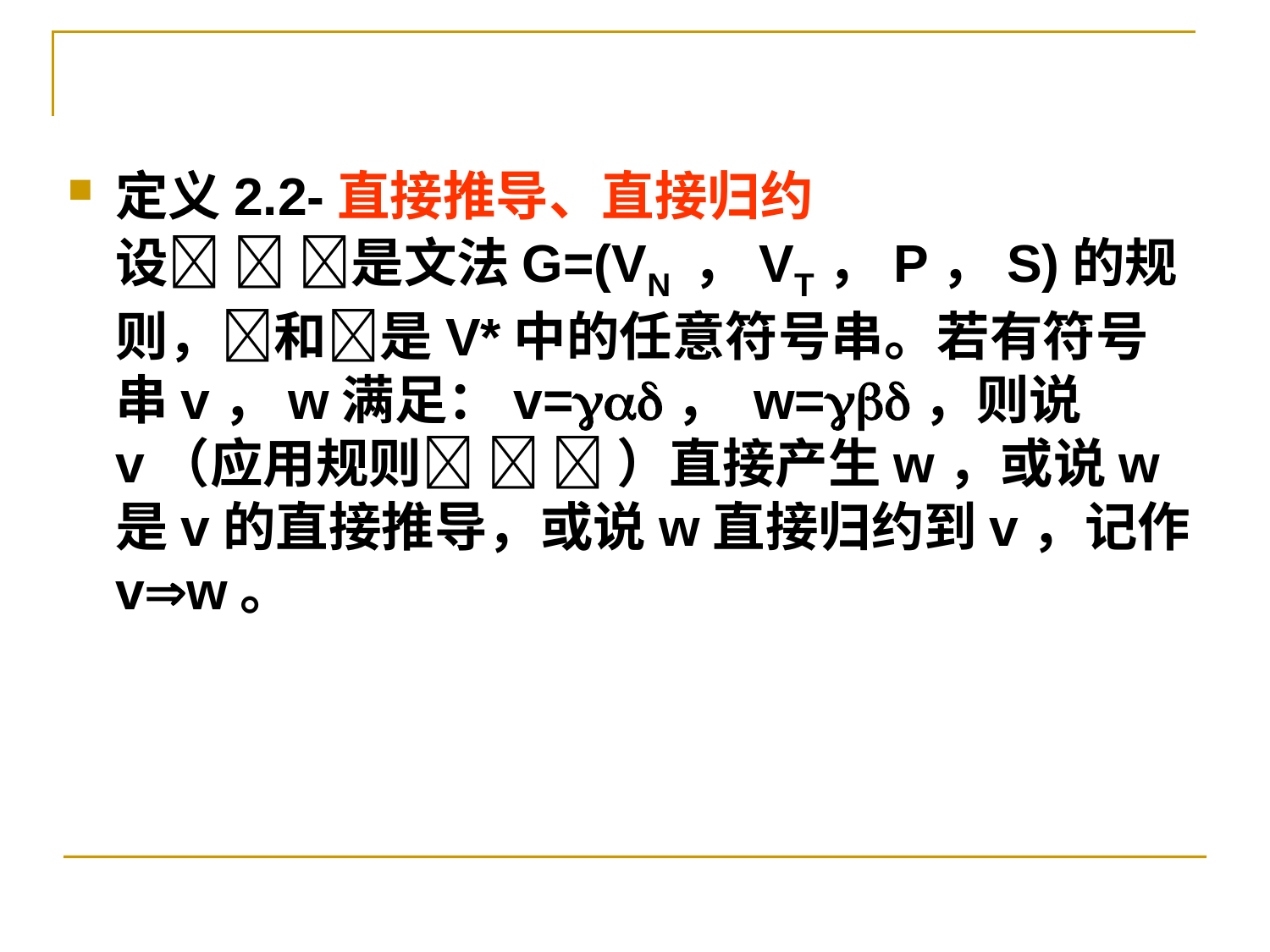

定义2.2-直接推导、直接归约
设α → β是文法G=(VN ，VT，P，S)的规则，γ和δ是V*中的任意符号串。若有符号串v，w满足：v=γαδ， w=γβδ，则说 v（应用规则α → β ）直接产生w，或说w是v的直接推导，或说w直接归约到v，记作 v⇒w。